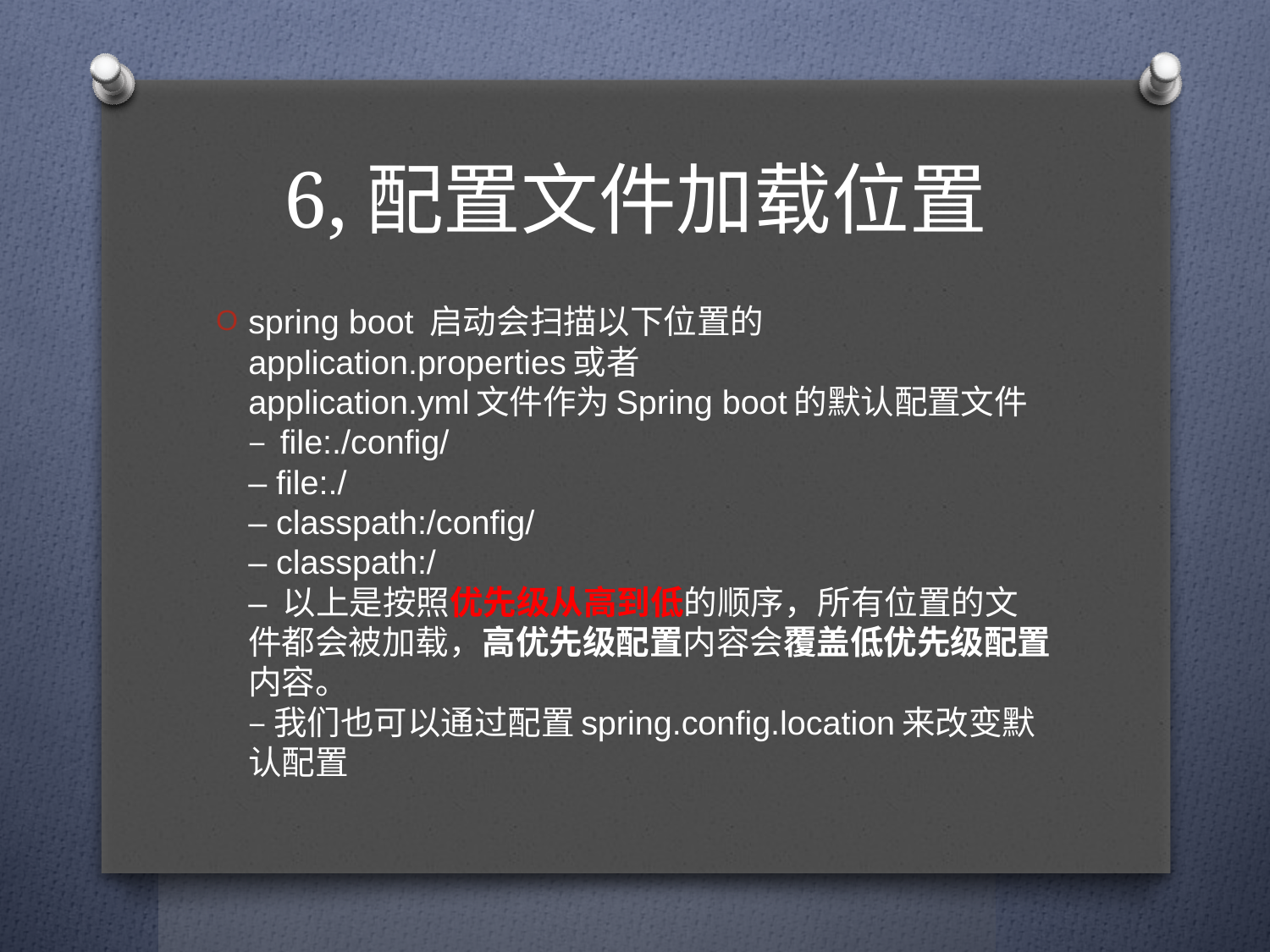

# 6,配置文件加载位置
spring boot 启动会扫描以下位置的application.properties或者
application.yml文件作为Spring boot的默认配置文件
– file:./config/
– file:./
– classpath:/config/
– classpath:/
– 以上是按照优先级从高到低的顺序，所有位置的文件都会被加载，高优先级配置内容会覆盖低优先级配置内容。
– 我们也可以通过配置spring.config.location来改变默认配置